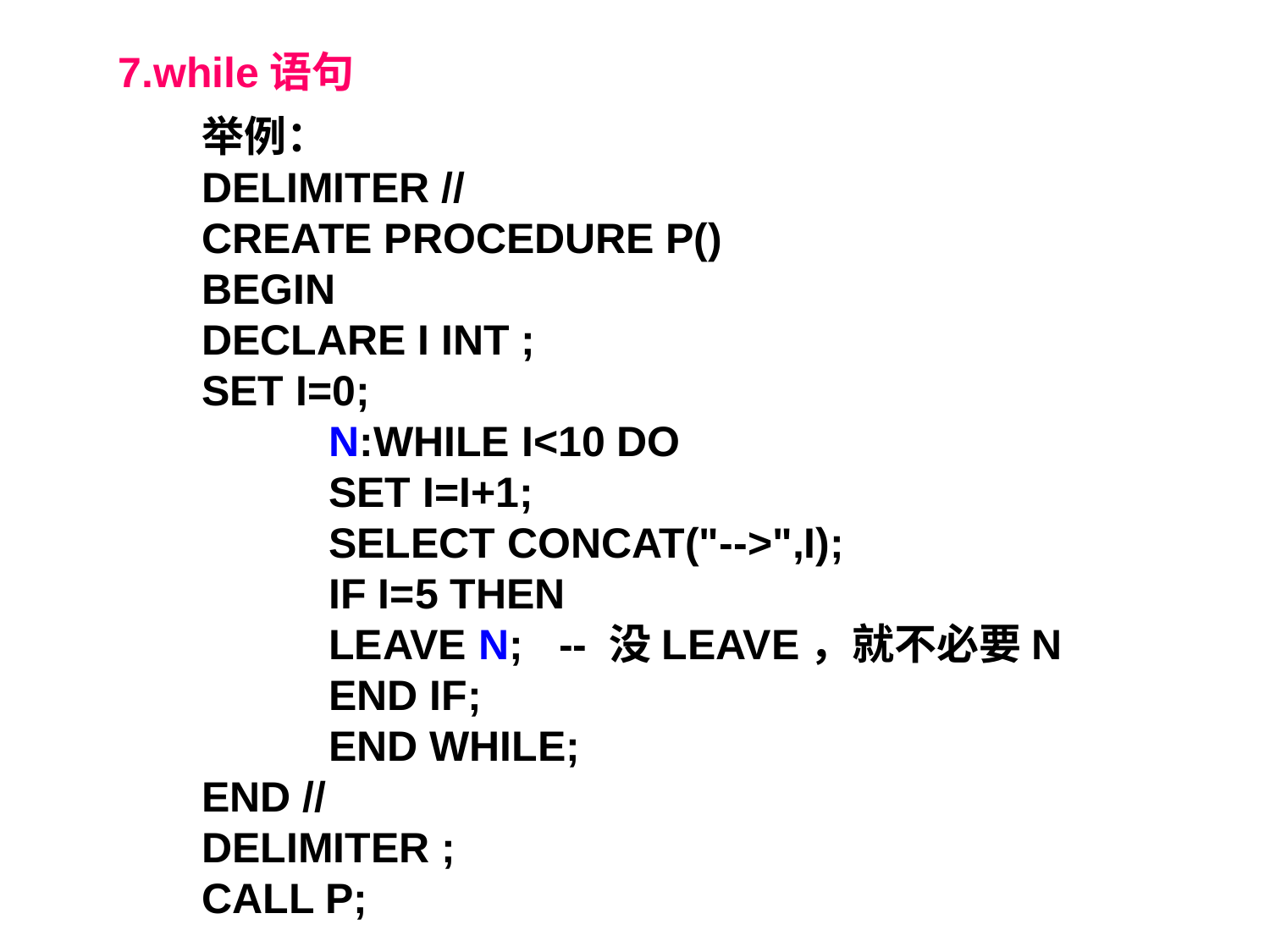

7.while语句
举例：
DELIMITER //
CREATE PROCEDURE P()
BEGIN
DECLARE I INT ;
SET I=0;
	N:WHILE I<10 DO
	SET I=I+1;
	SELECT CONCAT("-->",I);
	IF I=5 THEN
	LEAVE N;   -- 没LEAVE，就不必要N
	END IF;
	END WHILE;
END //
DELIMITER ;
CALL P;